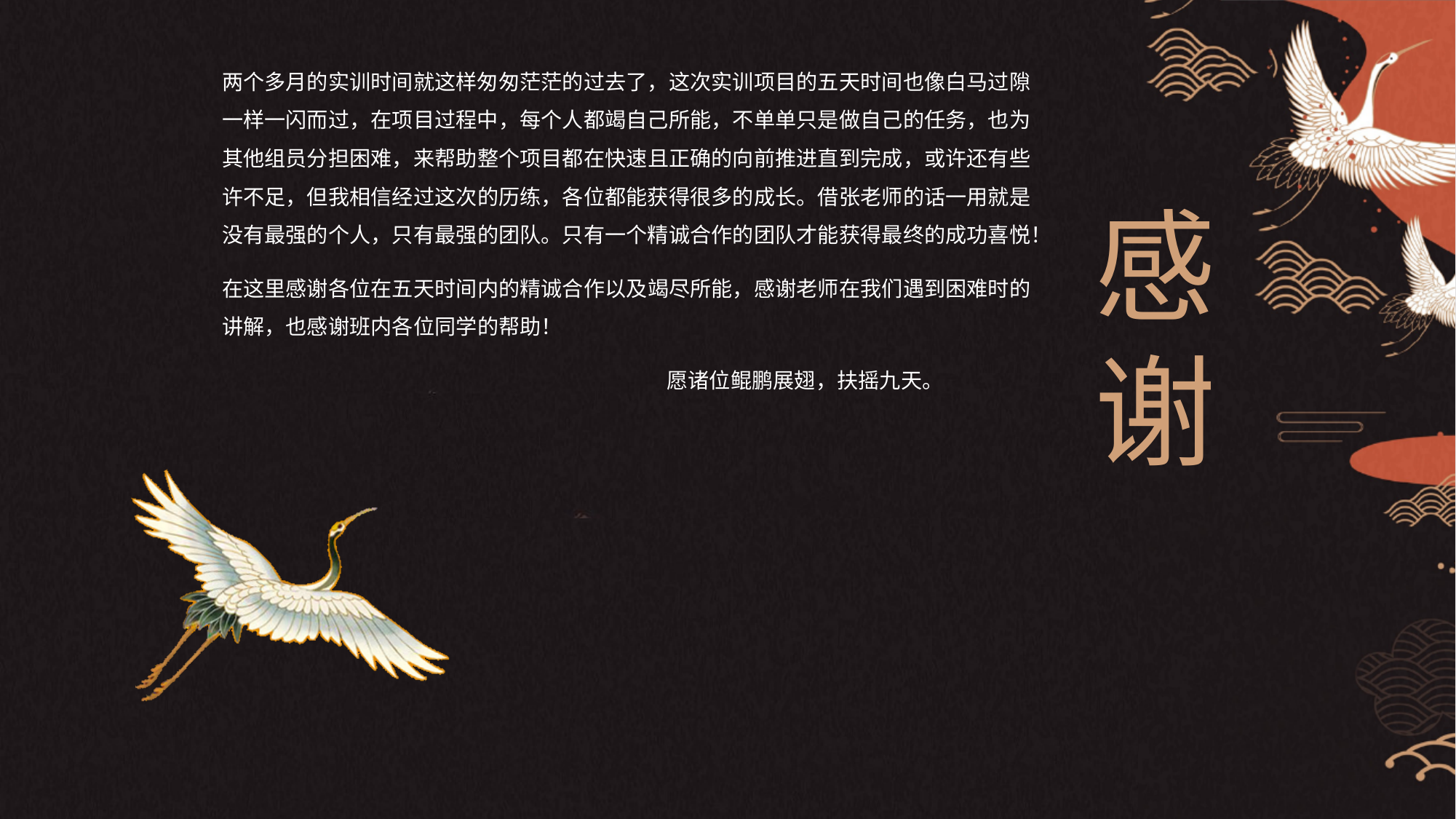

两个多月的实训时间就这样匆匆茫茫的过去了，这次实训项目的五天时间也像白马过隙一样一闪而过，在项目过程中，每个人都竭自己所能，不单单只是做自己的任务，也为其他组员分担困难，来帮助整个项目都在快速且正确的向前推进直到完成，或许还有些许不足，但我相信经过这次的历练，各位都能获得很多的成长。借张老师的话一用就是没有最强的个人，只有最强的团队。只有一个精诚合作的团队才能获得最终的成功喜悦！
在这里感谢各位在五天时间内的精诚合作以及竭尽所能，感谢老师在我们遇到困难时的讲解，也感谢班内各位同学的帮助！
                                                                                             愿诸位鲲鹏展翅，扶摇九天。

# 感谢